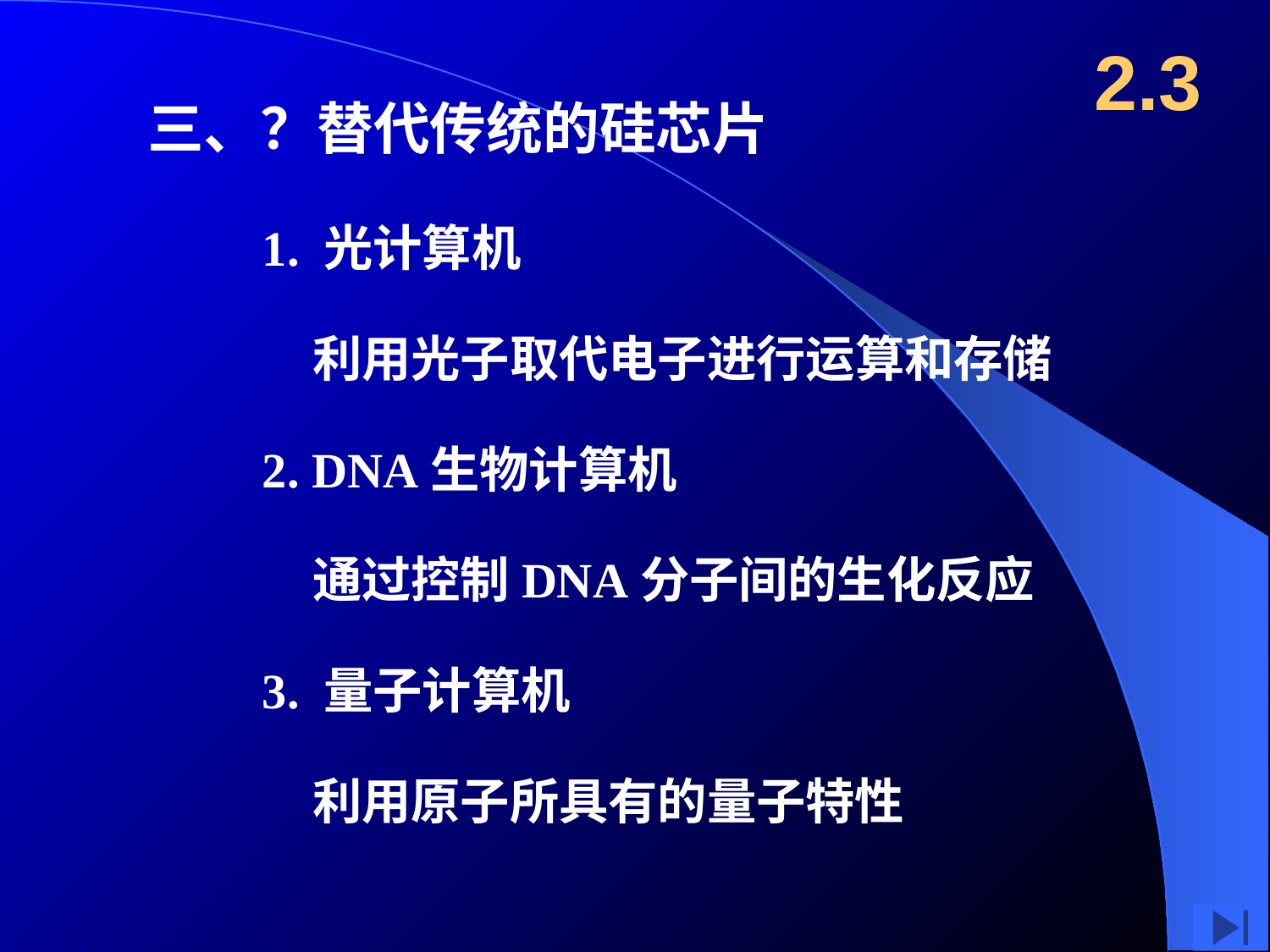

2.3
三、？替代传统的硅芯片
1. 光计算机
利用光子取代电子进行运算和存储
2. DNA生物计算机
通过控制DNA分子间的生化反应
3. 量子计算机
利用原子所具有的量子特性